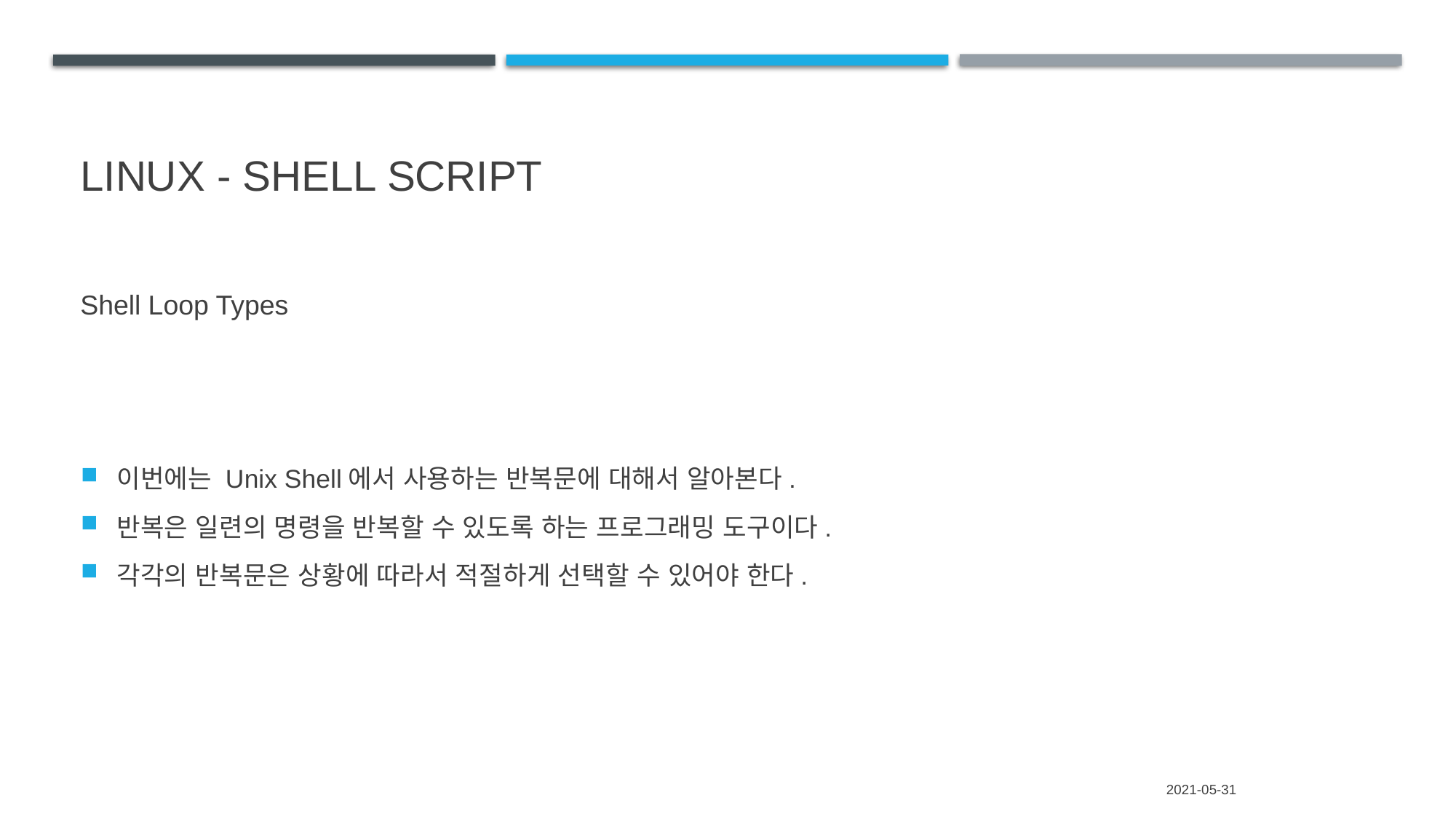

# Linux - shell script
Shell Loop Types
이번에는 Unix Shell에서 사용하는 반복문에 대해서 알아본다.
반복은 일련의 명령을 반복할 수 있도록 하는 프로그래밍 도구이다.
각각의 반복문은 상황에 따라서 적절하게 선택할 수 있어야 한다.
2021-05-31